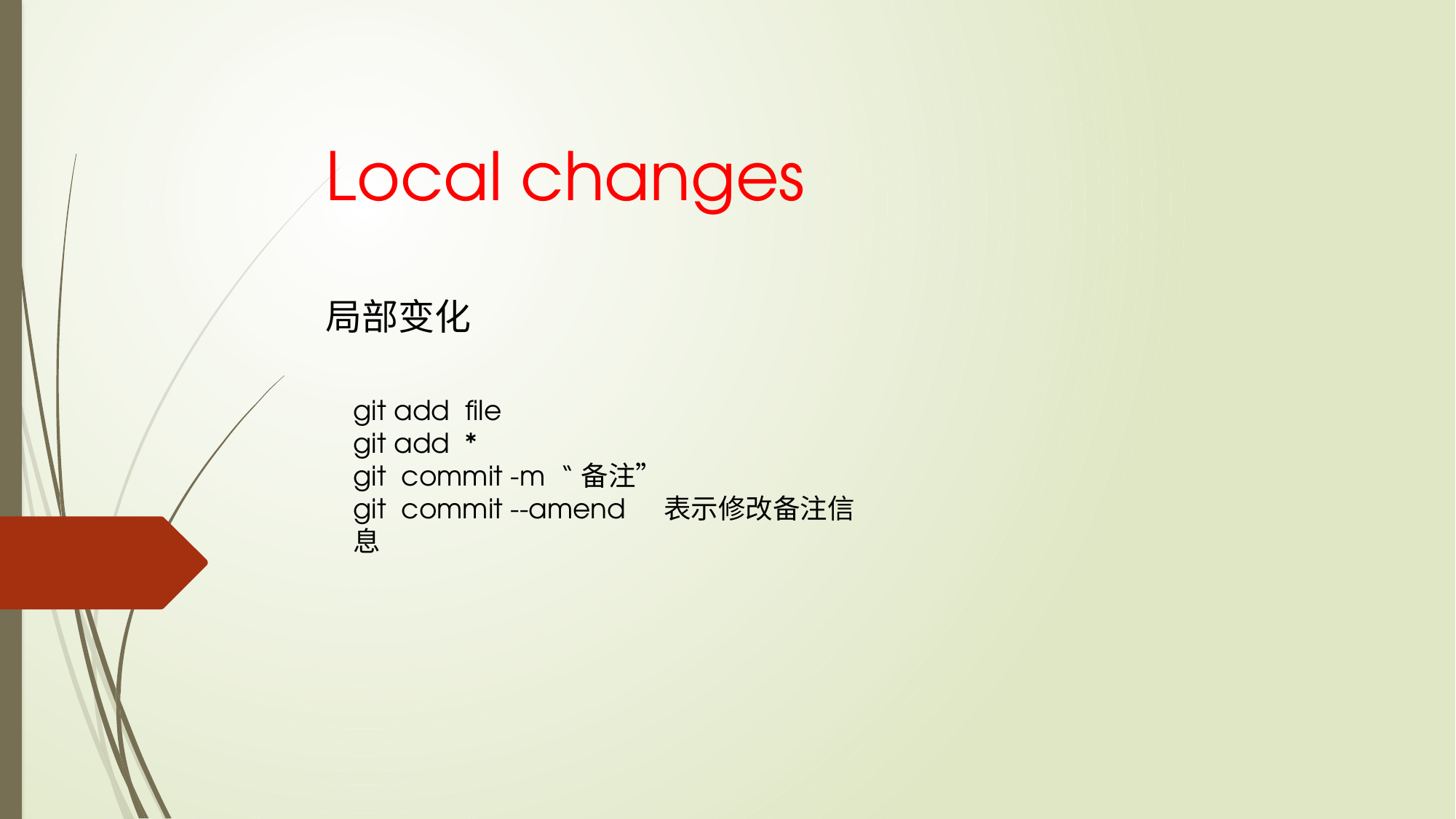

Local changes

局部变化

git add  file
git add  *
git  commit -m  “备注”
git  commit --amend    表示修改备注信息